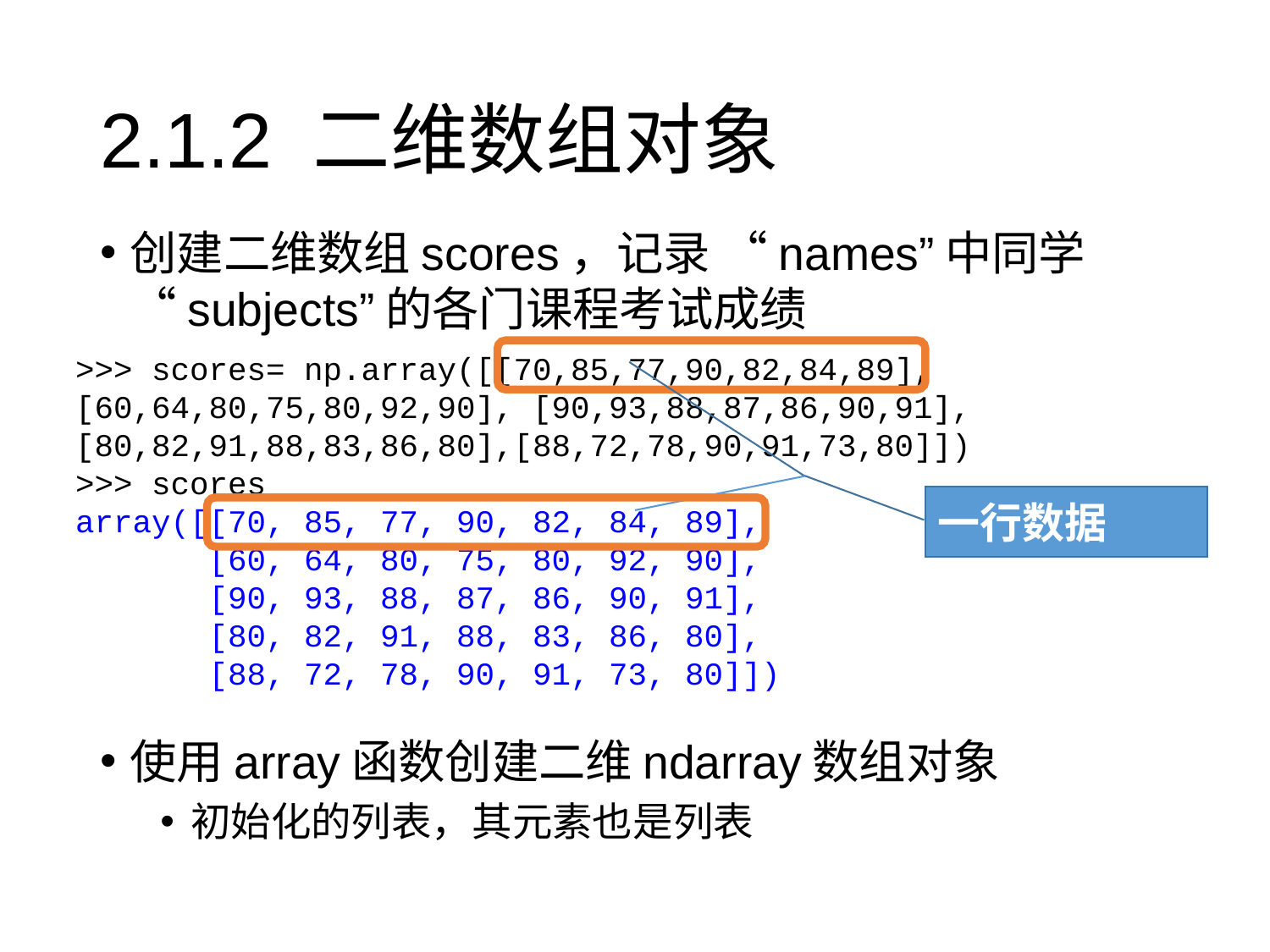

# 2.1.2 二维数组对象
创建二维数组scores，记录 “names”中同学“subjects”的各门课程考试成绩

>>> scores= np.array([[70,85,77,90,82,84,89],
[60,64,80,75,80,92,90], [90,93,88,87,86,90,91],
[80,82,91,88,83,86,80],[88,72,78,90,91,73,80]])
>>> scores
array([[70, 85, 77, 90, 82, 84, 89],
       [60, 64, 80, 75, 80, 92, 90],
       [90, 93, 88, 87, 86, 90, 91],
       [80, 82, 91, 88, 83, 86, 80],
       [88, 72, 78, 90, 91, 73, 80]])
一行数据

使用array函数创建二维ndarray数组对象
初始化的列表，其元素也是列表